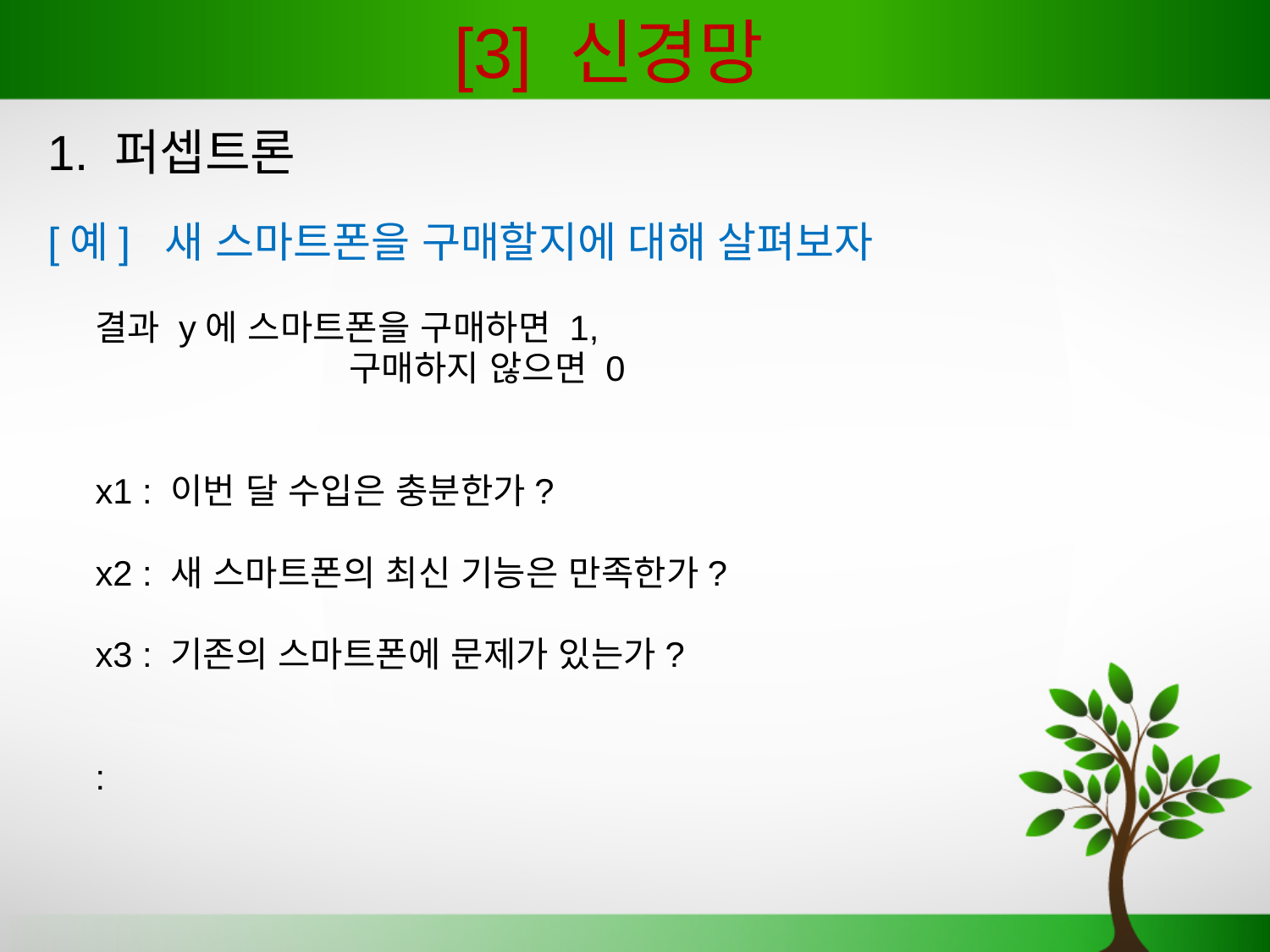

# [3] 신경망
1. 퍼셉트론

[예]  새 스마트폰을 구매할지에 대해 살펴보자

	결과 y에 스마트폰을 구매하면 1,
			구매하지 않으면 0

	x1 : 이번 달 수입은 충분한가?

	x2 : 새 스마트폰의 최신 기능은 만족한가?

 	x3 : 기존의 스마트폰에 문제가 있는가?

	: